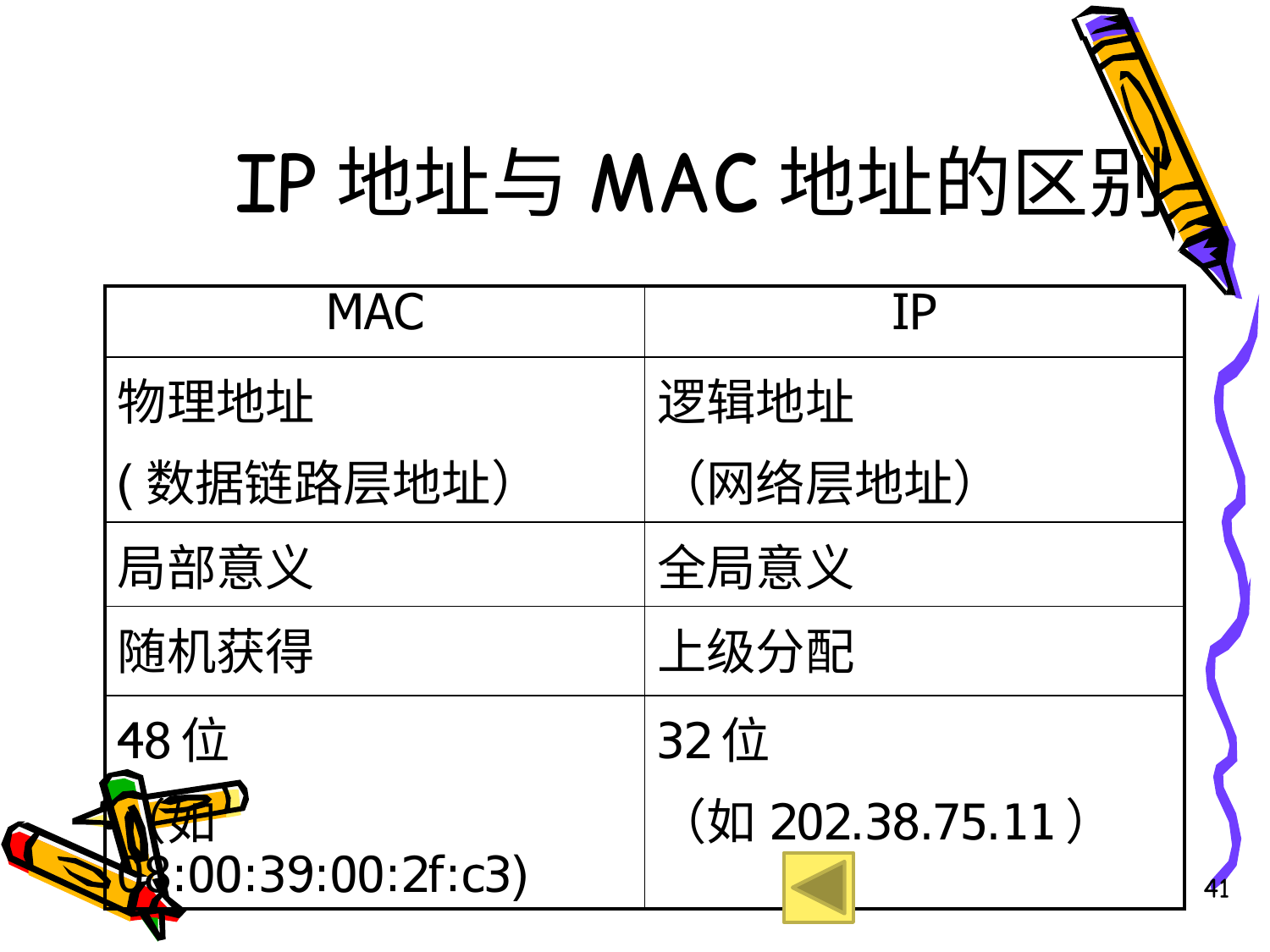

# IP地址与MAC地址的区别
| MAC | IP |
| --- | --- |
| 物理地址 (数据链路层地址） | 逻辑地址 （网络层地址） |
| 局部意义 | 全局意义 |
| 随机获得 | 上级分配 |
| 48位 （如08:00:39:00:2f:c3) | 32位 （如202.38.75.11） |

41